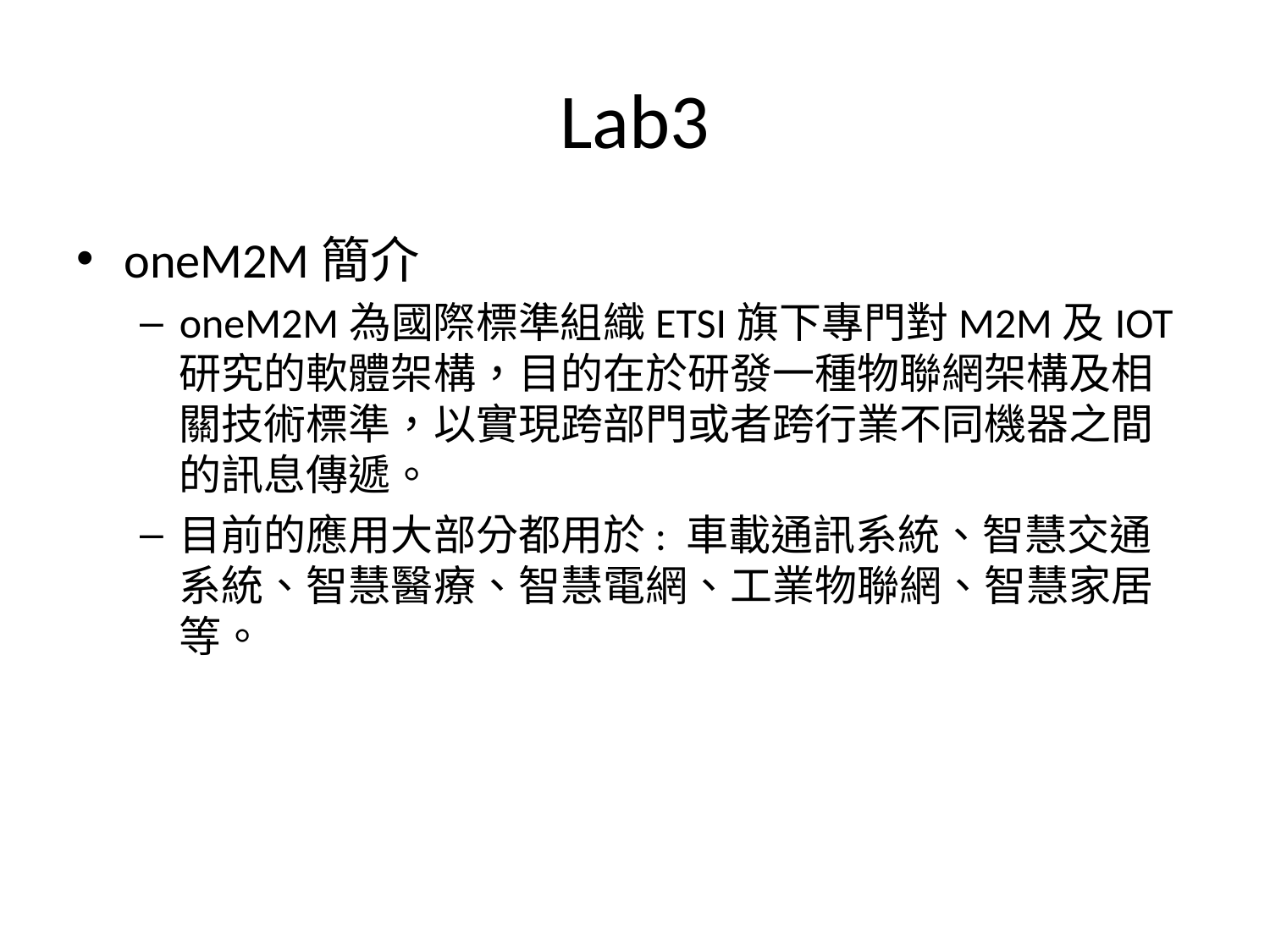

# Lab3
oneM2M簡介
oneM2M為國際標準組織ETSI旗下專門對M2M及IOT研究的軟體架構，目的在於研發一種物聯網架構及相關技術標準，以實現跨部門或者跨行業不同機器之間的訊息傳遞。
目前的應用大部分都用於: 車載通訊系統、智慧交通系統、智慧醫療、智慧電網、工業物聯網、智慧家居等。